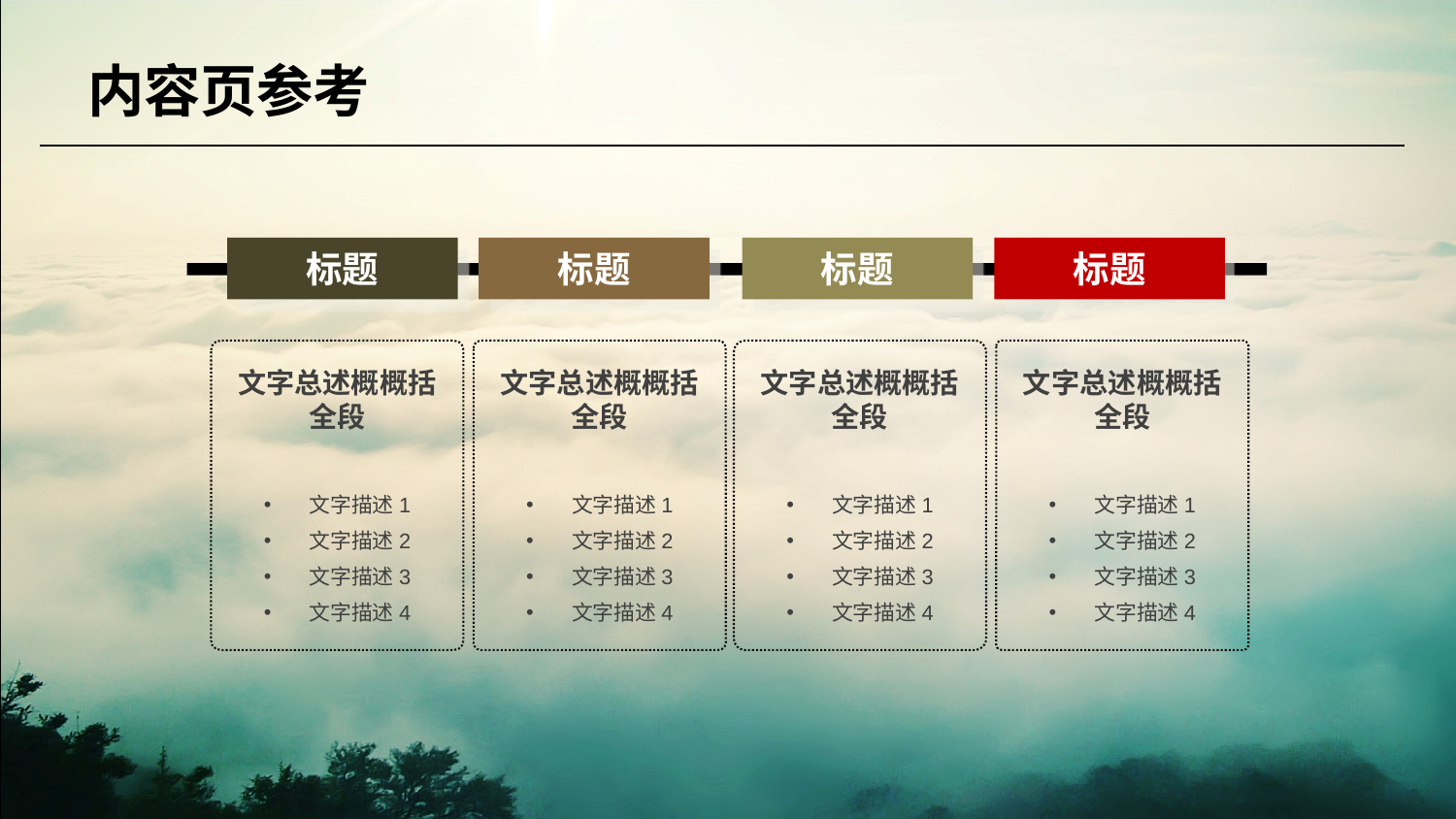

# 内容页参考
标题
标题
标题
标题

文字总述概概括全段

文字描述1
文字描述2
文字描述3
文字描述4
文字总述概概括全段

文字描述1
文字描述2
文字描述3
文字描述4
文字总述概概括全段

文字描述1
文字描述2
文字描述3
文字描述4
文字总述概概括全段

文字描述1
文字描述2
文字描述3
文字描述4